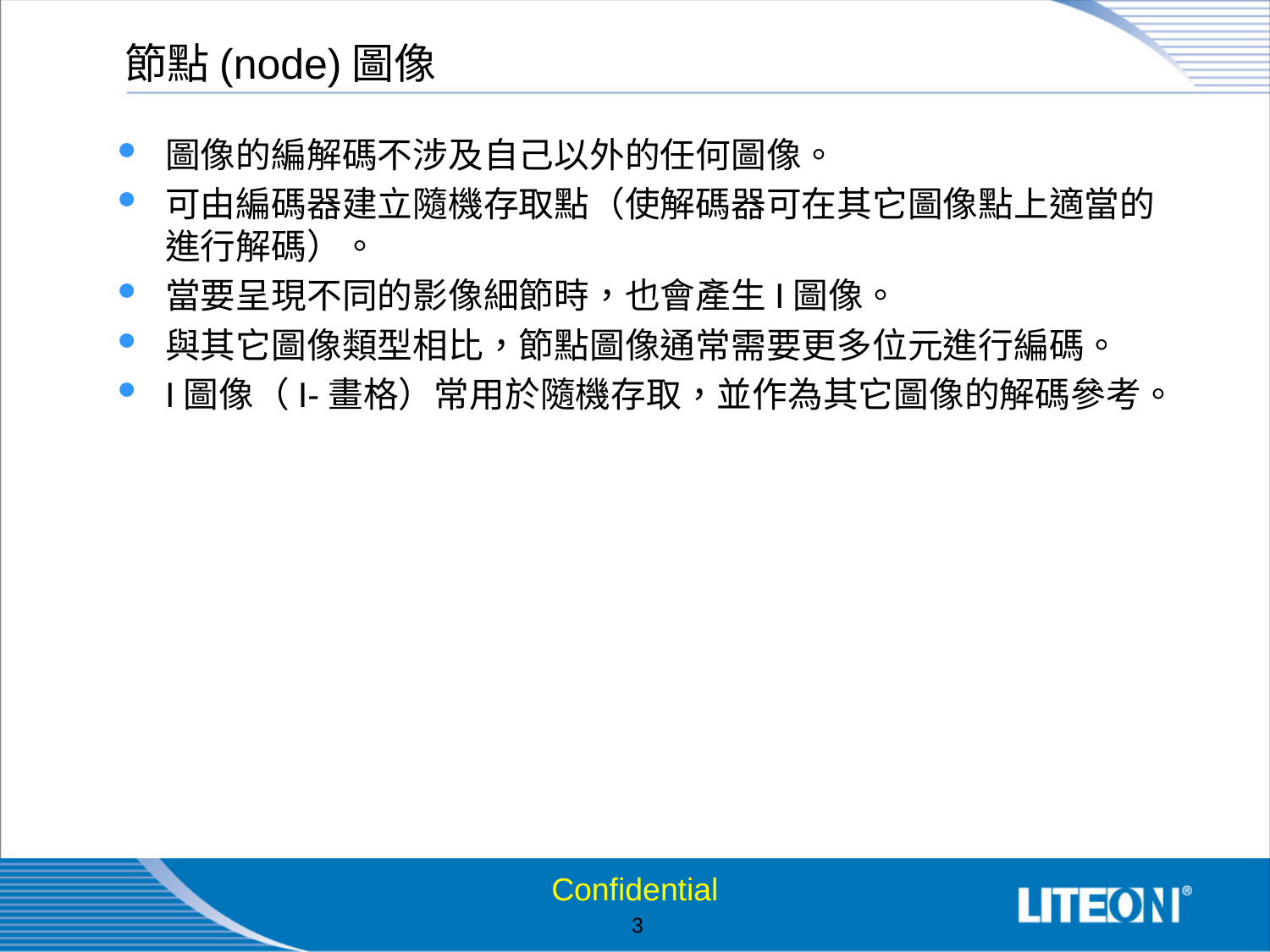

# 節點(node)圖像
圖像的編解碼不涉及自己以外的任何圖像。
可由編碼器建立隨機存取點（使解碼器可在其它圖像點上適當的進行解碼）。
當要呈現不同的影像細節時，也會產生I圖像。
與其它圖像類型相比，節點圖像通常需要更多位元進行編碼。
I圖像（I-畫格）常用於隨機存取，並作為其它圖像的解碼參考。